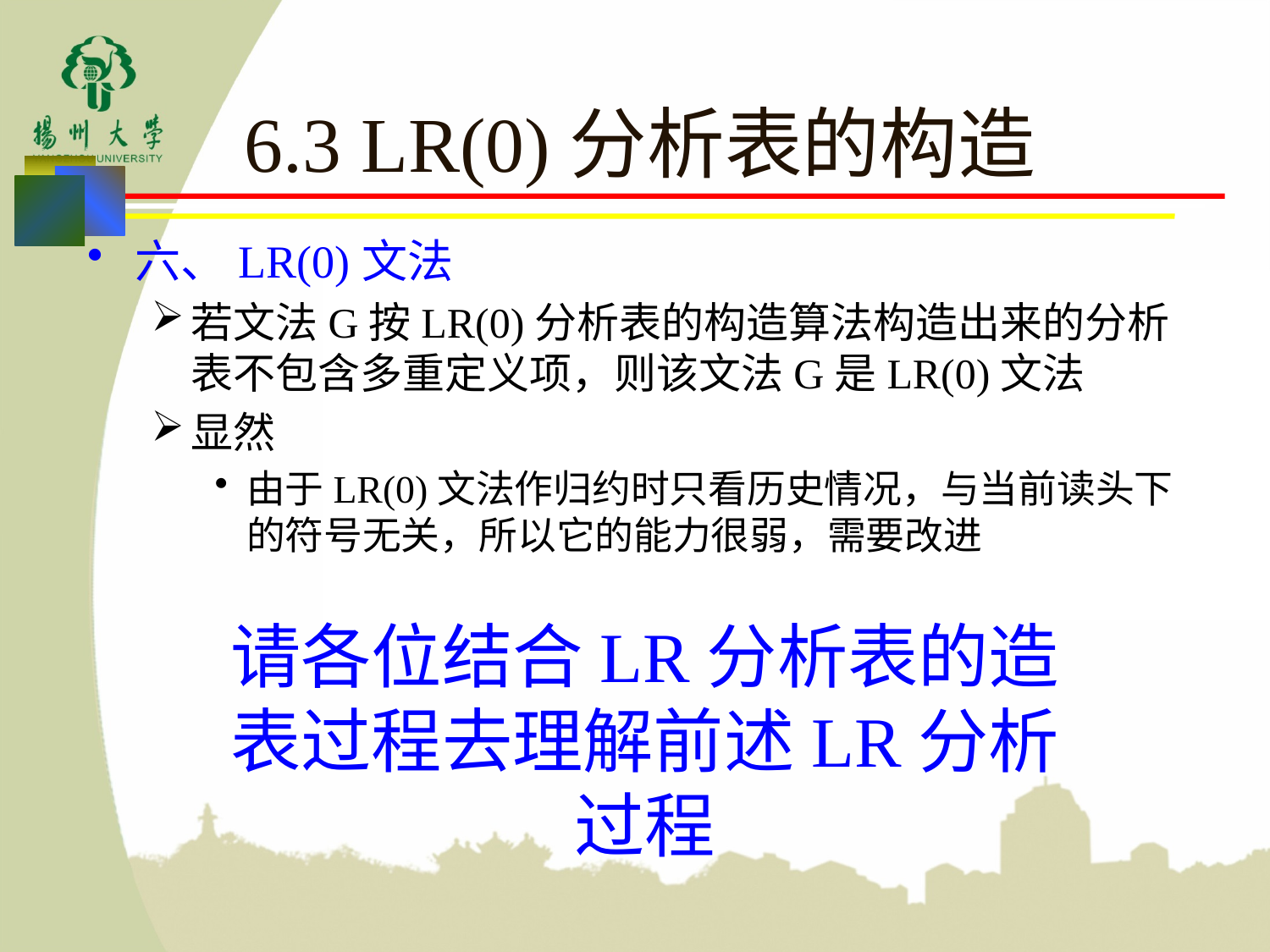

# 6.3 LR(0)分析表的构造
六、LR(0)文法
若文法G按LR(0)分析表的构造算法构造出来的分析表不包含多重定义项，则该文法G是LR(0)文法
显然
由于LR(0)文法作归约时只看历史情况，与当前读头下的符号无关，所以它的能力很弱，需要改进
请各位结合LR分析表的造表过程去理解前述LR分析过程

59